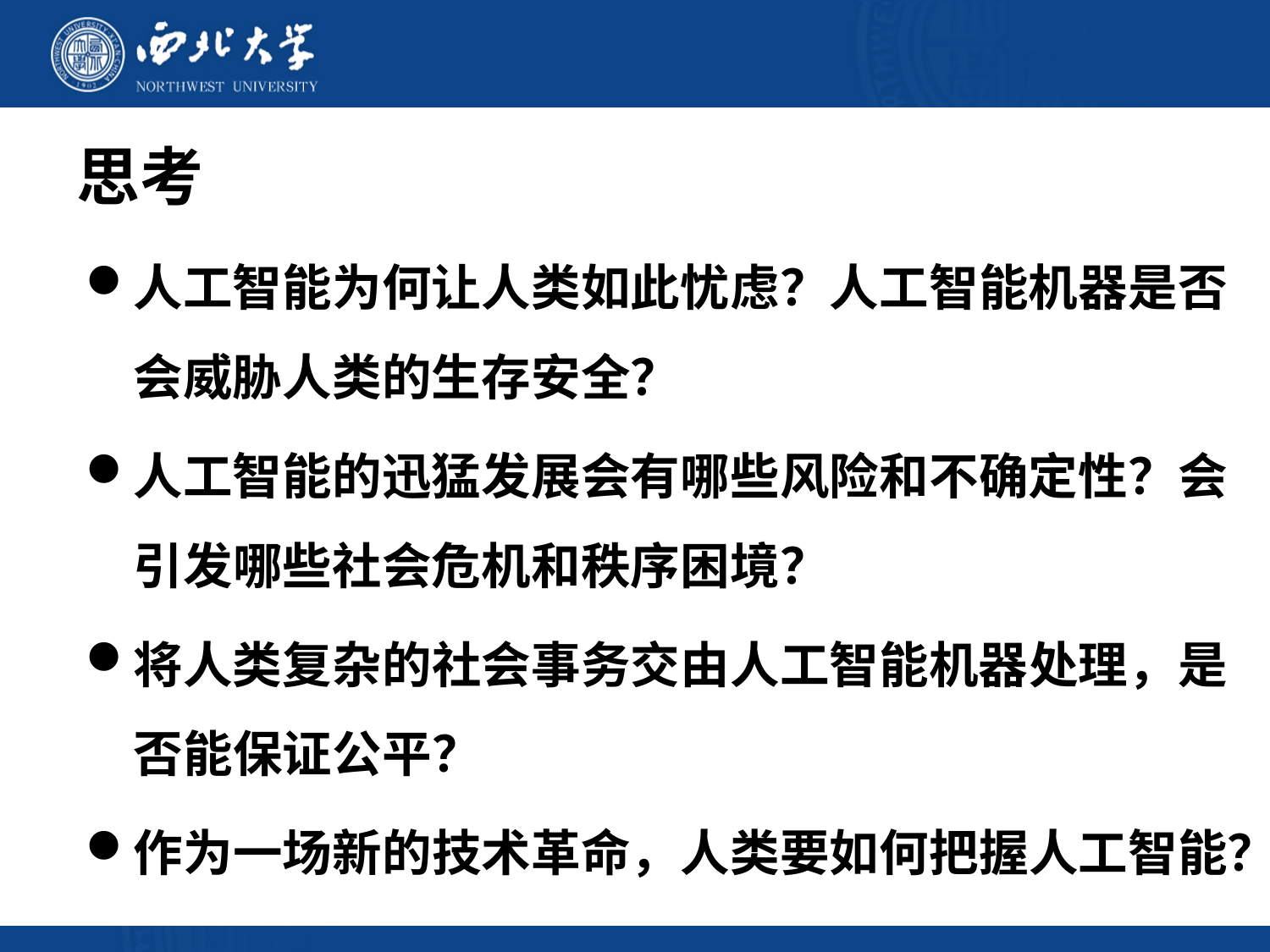

思考
人工智能为何让人类如此忧虑？人工智能机器是否会威胁人类的生存安全？
人工智能的迅猛发展会有哪些风险和不确定性？会引发哪些社会危机和秩序困境？
将人类复杂的社会事务交由人工智能机器处理，是否能保证公平？
作为一场新的技术革命，人类要如何把握人工智能？